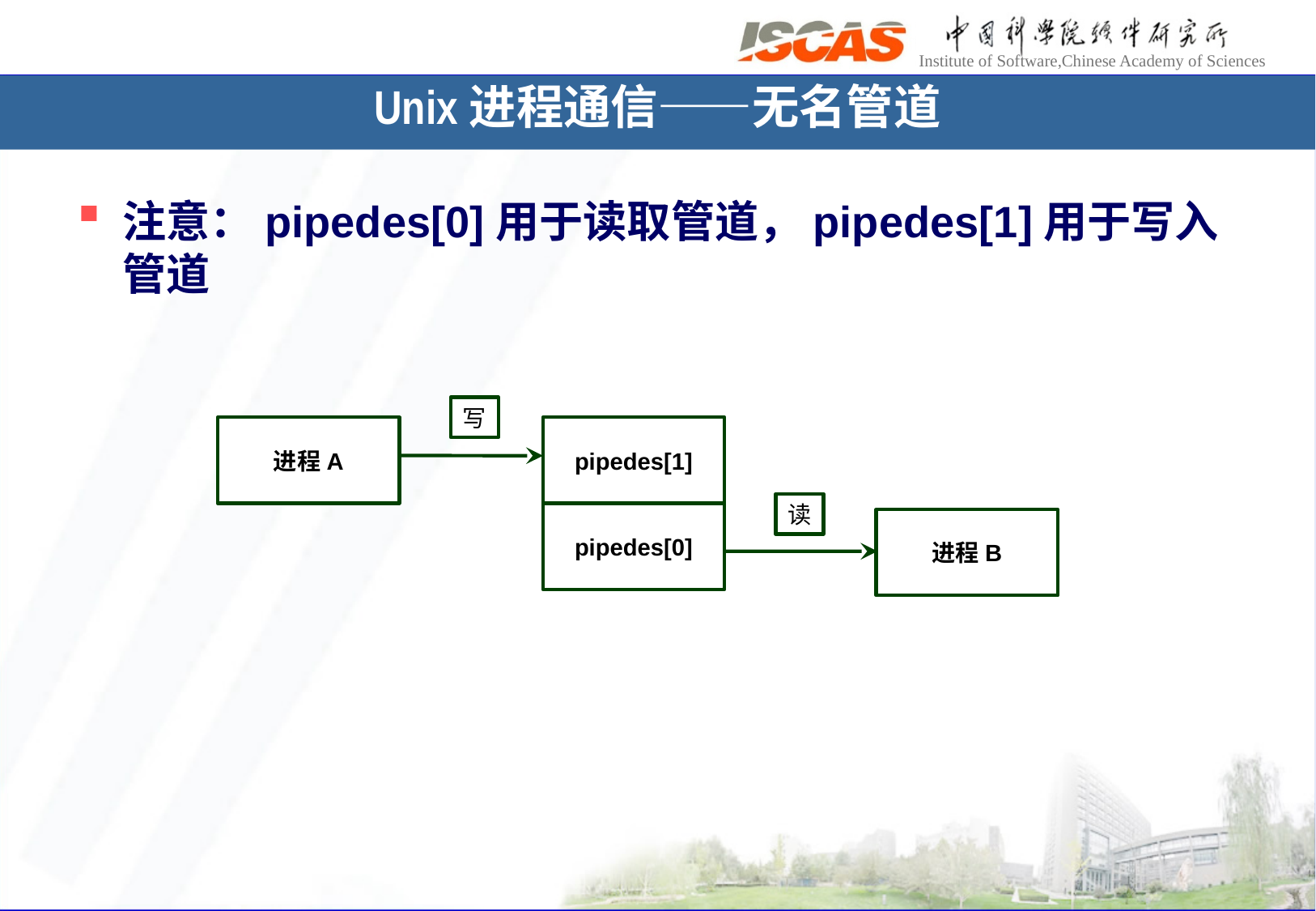

Unix进程通信——无名管道
注意：pipedes[0]用于读取管道，pipedes[1]用于写入管道

写
进程A
pipedes[1]

读
pipedes[0]
进程B